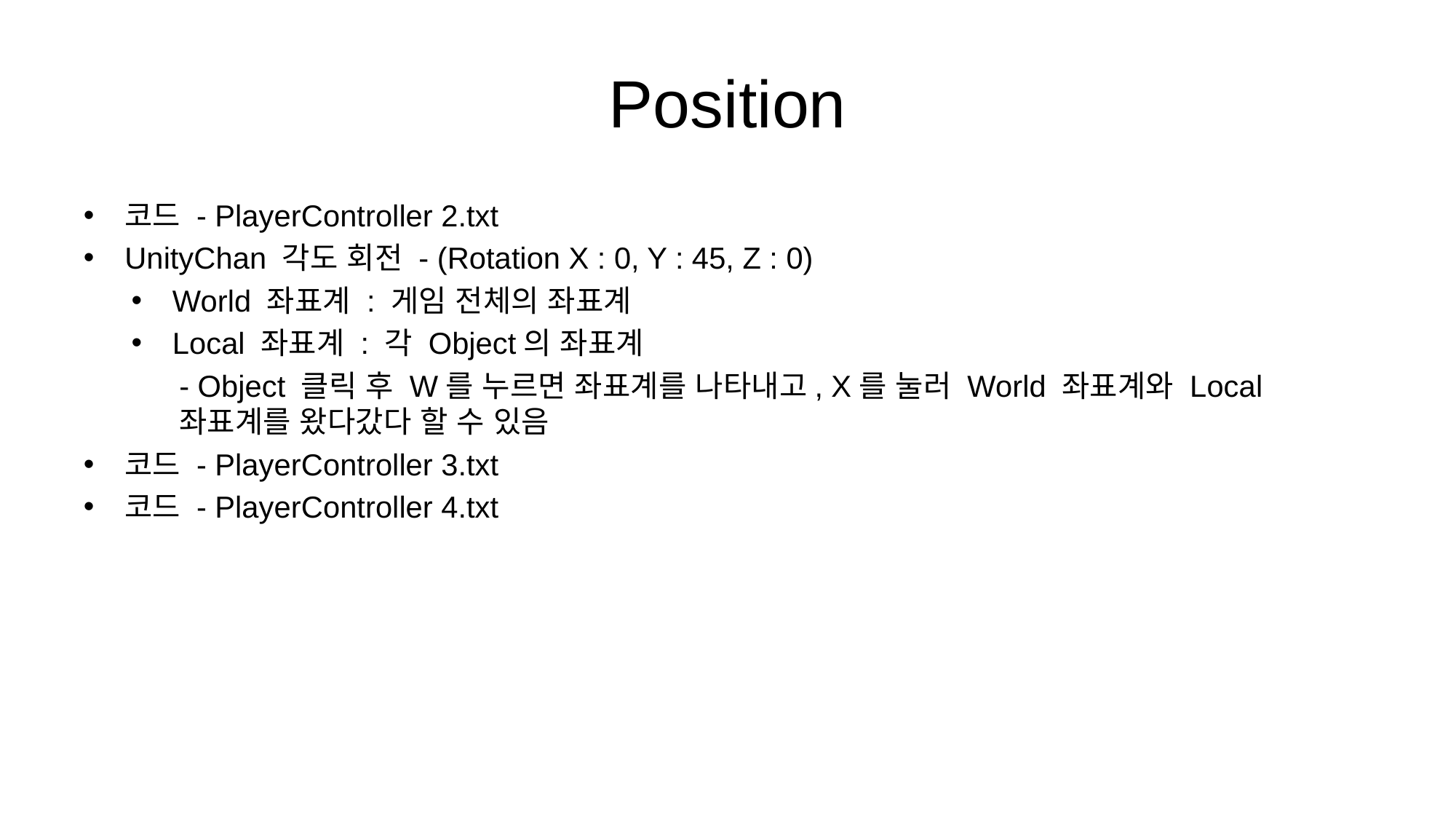

# Position
코드 - PlayerController 2.txt
UnityChan 각도 회전 - (Rotation X : 0, Y : 45, Z : 0)
World 좌표계 : 게임 전체의 좌표계
Local 좌표계 : 각 Object의 좌표계
- Object 클릭 후 W를 누르면 좌표계를 나타내고, X를 눌러 World 좌표계와 Local 좌표계를 왔다갔다 할 수 있음
코드 - PlayerController 3.txt
코드 - PlayerController 4.txt